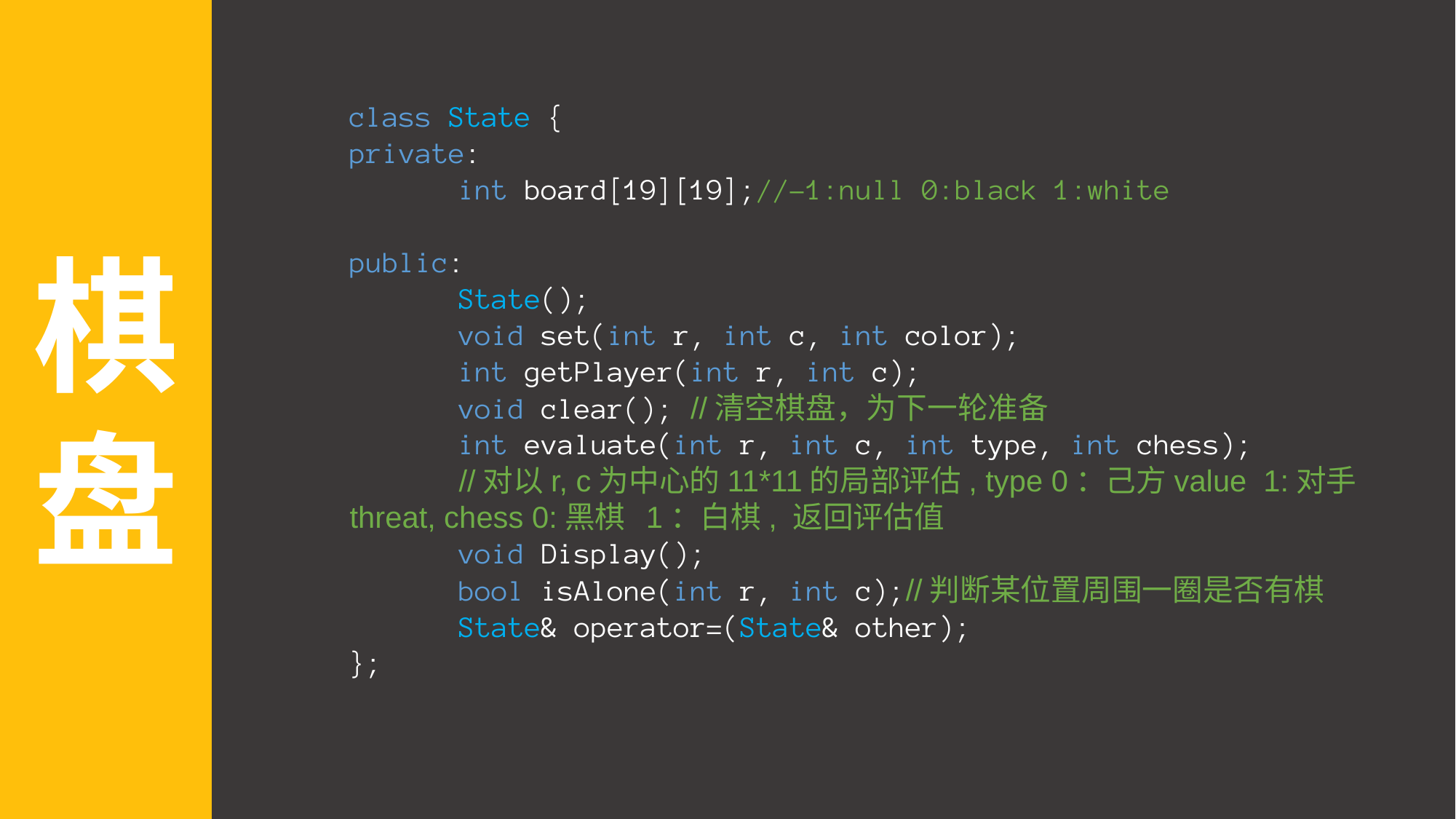

棋盘
class State {
private:
	int board[19][19];//-1:null 0:black 1:white

public:
	State();
	void set(int r, int c, int color);
	int getPlayer(int r, int c);
	void clear(); //清空棋盘，为下一轮准备
	int evaluate(int r, int c, int type, int chess);
	//对以r, c为中心的11*11的局部评估, type 0：己方value  1:对手threat, chess 0:黑棋  1：白棋, 返回评估值
	void Display();
	bool isAlone(int r, int c);//判断某位置周围一圈是否有棋
	State& operator=(State& other);
};